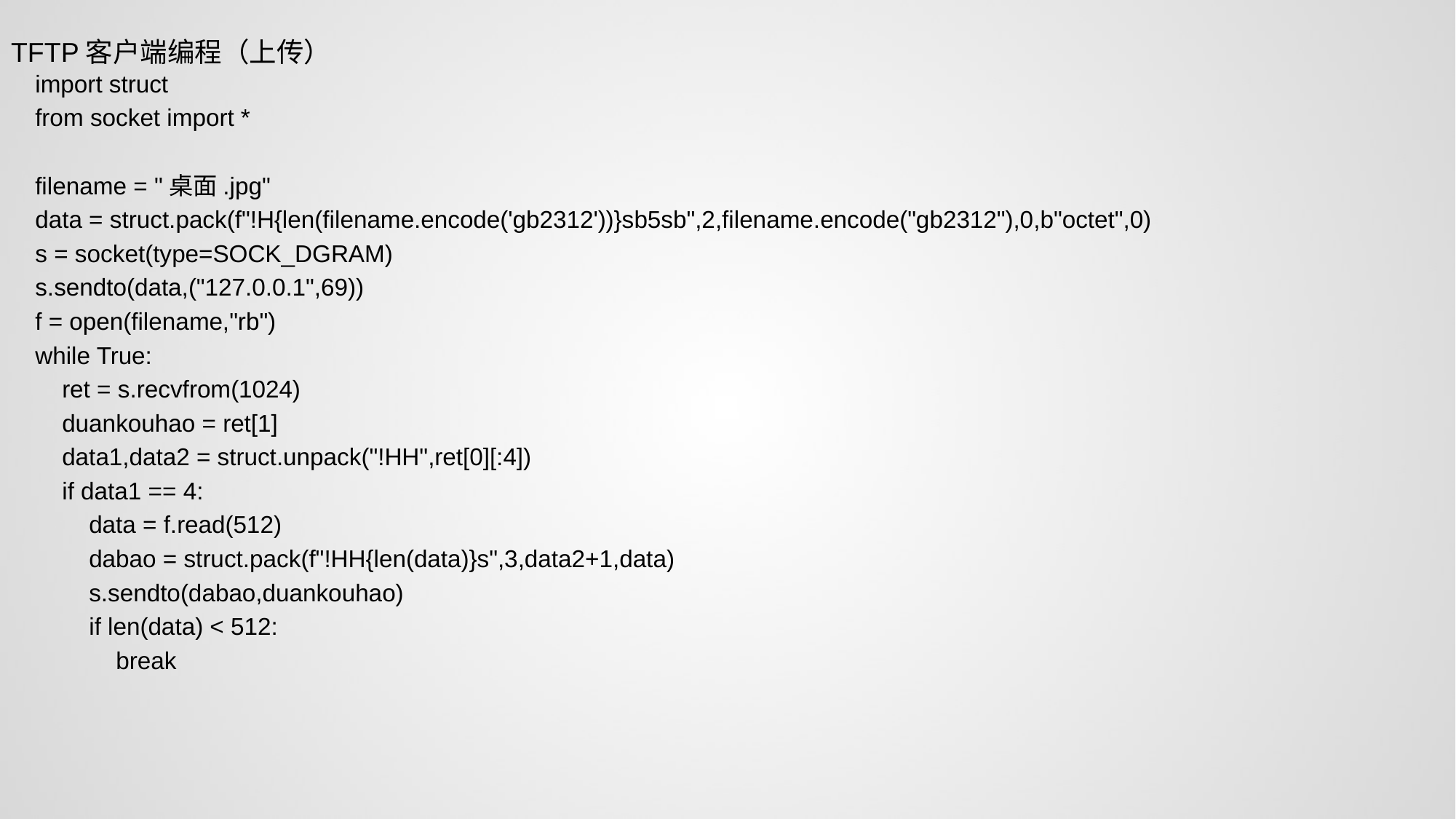

TFTP客户端编程（上传）
import struct
from socket import *

filename = "桌面.jpg"
data = struct.pack(f"!H{len(filename.encode('gb2312'))}sb5sb",2,filename.encode("gb2312"),0,b"octet",0)
s = socket(type=SOCK_DGRAM)
s.sendto(data,("127.0.0.1",69))
f = open(filename,"rb")
while True:
    ret = s.recvfrom(1024)
    duankouhao = ret[1]
    data1,data2 = struct.unpack("!HH",ret[0][:4])
    if data1 == 4:
        data = f.read(512)
        dabao = struct.pack(f"!HH{len(data)}s",3,data2+1,data)
        s.sendto(dabao,duankouhao)
        if len(data) < 512:
            break